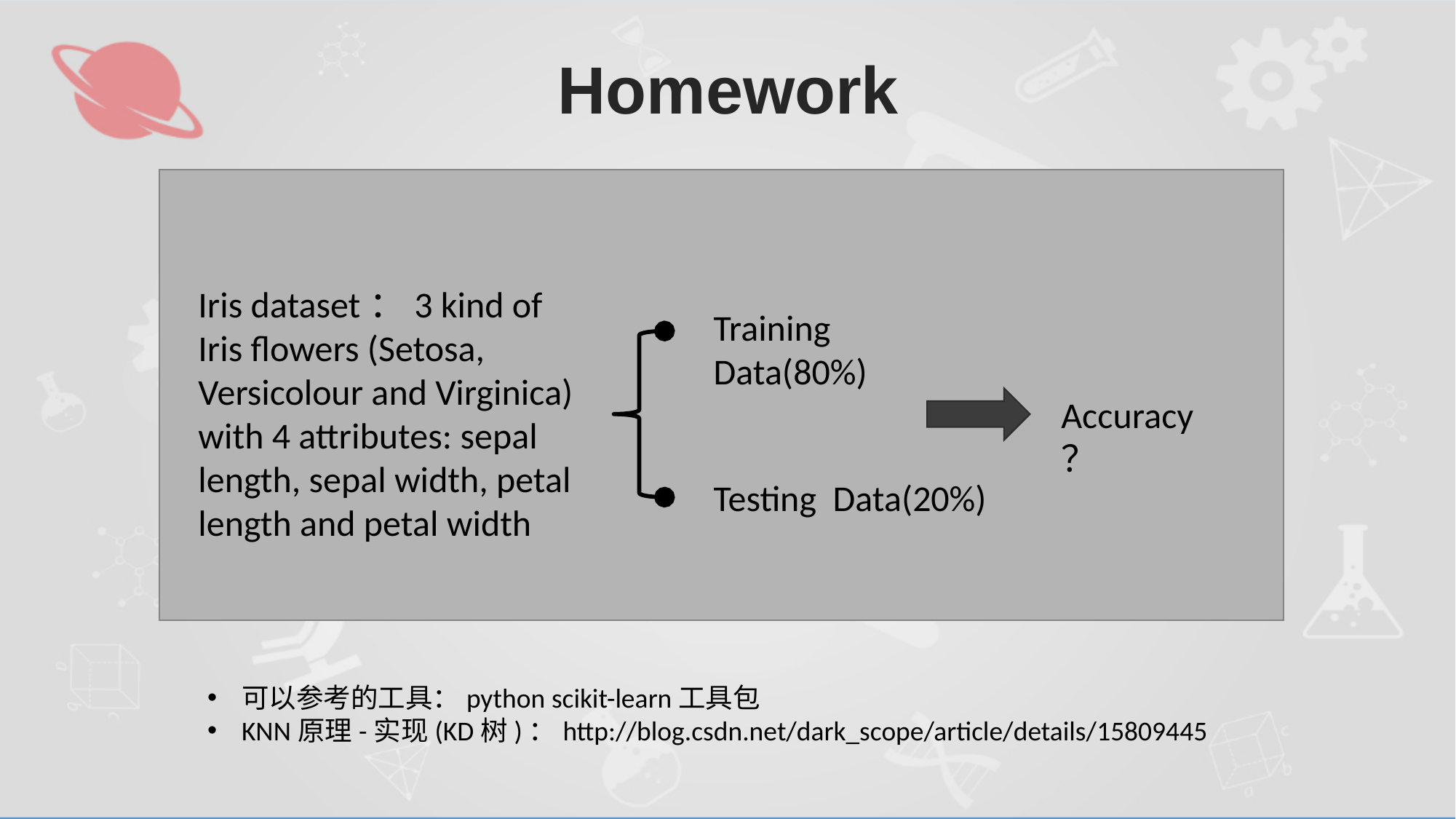

# Homework

Iris dataset：3 kind of Iris flowers (Setosa, Versicolour and Virginica) with 4 attributes: sepal length, sepal width, petal length and petal width
Training Data(80%)

Accuracy？

Testing  Data(20%)
可以参考的工具：python scikit-learn工具包
KNN原理-实现(KD树)：http://blog.csdn.net/dark_scope/article/details/15809445